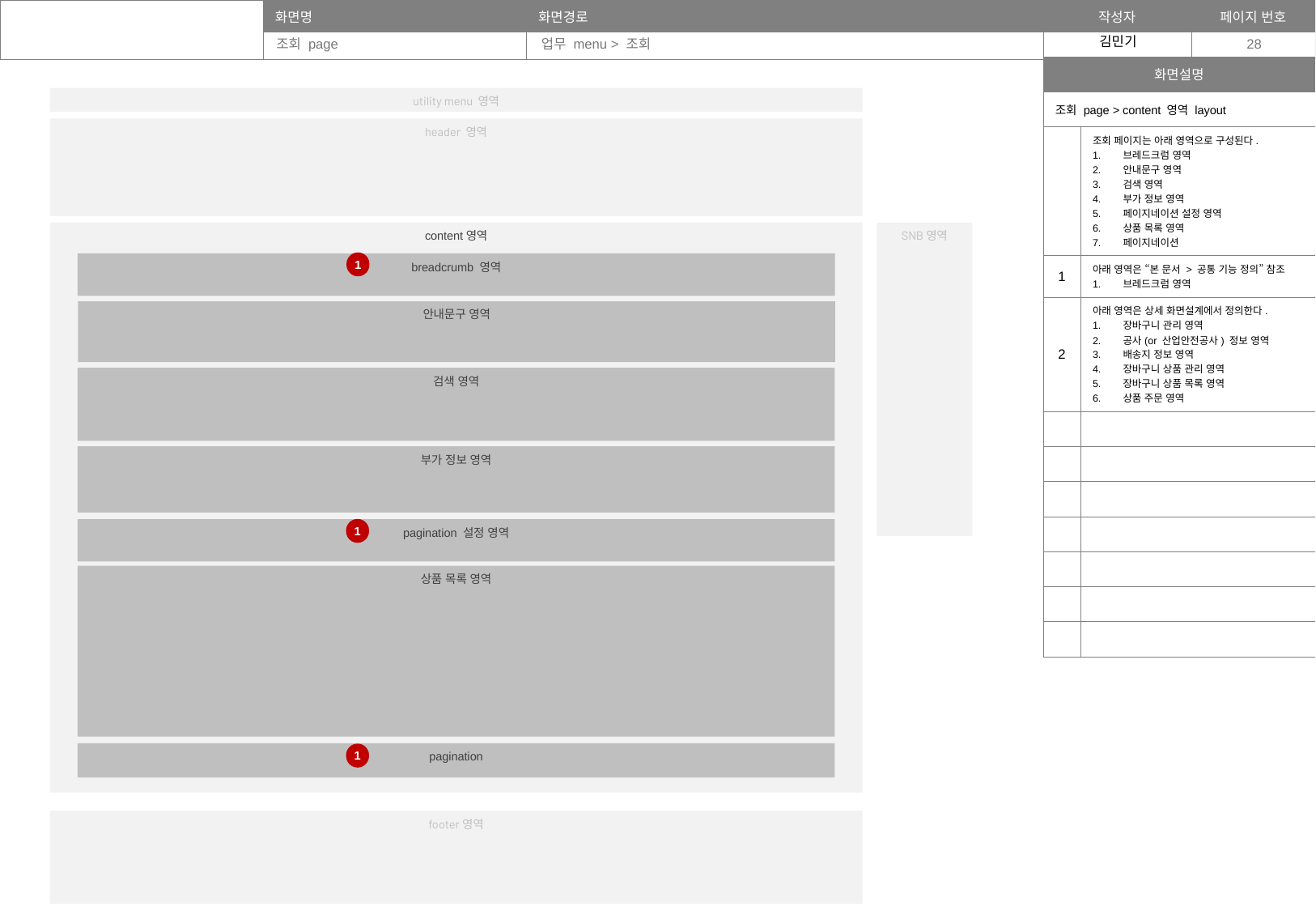

조회 page
업무 menu > 조회
28
| 화면설명 |  |
| --- | --- |
| 조회 page > content 영역 layout |  |
|  | 조회 페이지는 아래 영역으로 구성된다. 브레드크럼 영역 안내문구 영역 검색 영역 부가 정보 영역 페이지네이션 설정 영역 상품 목록 영역 페이지네이션 |
| 1 | 아래 영역은 “본 문서 > 공통 기능 정의” 참조 브레드크럼 영역 |
| 2 | 아래 영역은 상세 화면설계에서 정의한다. 장바구니 관리 영역 공사(or 산업안전공사) 정보 영역 배송지 정보 영역 장바구니 상품 관리 영역 장바구니 상품 목록 영역 상품 주문 영역 |
|  |  |
|  |  |
|  |  |
|  |  |
|  |  |
|  |  |
|  |  |
utility menu 영역
header 영역
SNB영역
content영역
1
breadcrumb 영역
안내문구 영역
검색 영역
부가 정보 영역
1
pagination 설정 영역
상품 목록 영역
pagination
1
footer영역